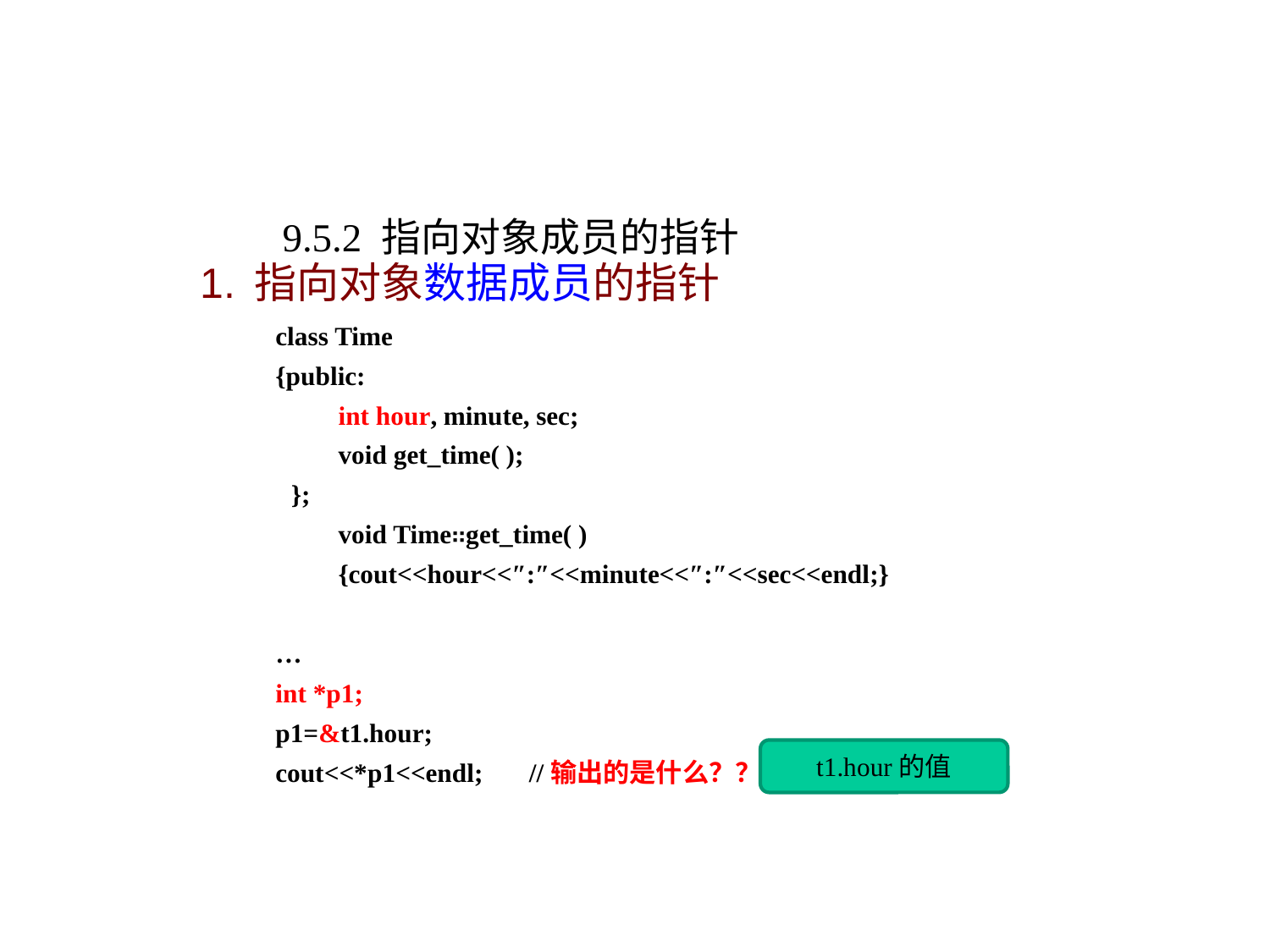

9.5.2 指向对象成员的指针
指向对象数据成员的指针
class Time
{public:
int hour, minute, sec;
void get_time( );
};
void Time∷get_time( )
{cout<<hour<<″:″<<minute<<″:″<<sec<<endl;}

…
int *p1;
p1=&t1.hour;
cout<<*p1<<endl;       //输出的是什么？？
t1.hour的值